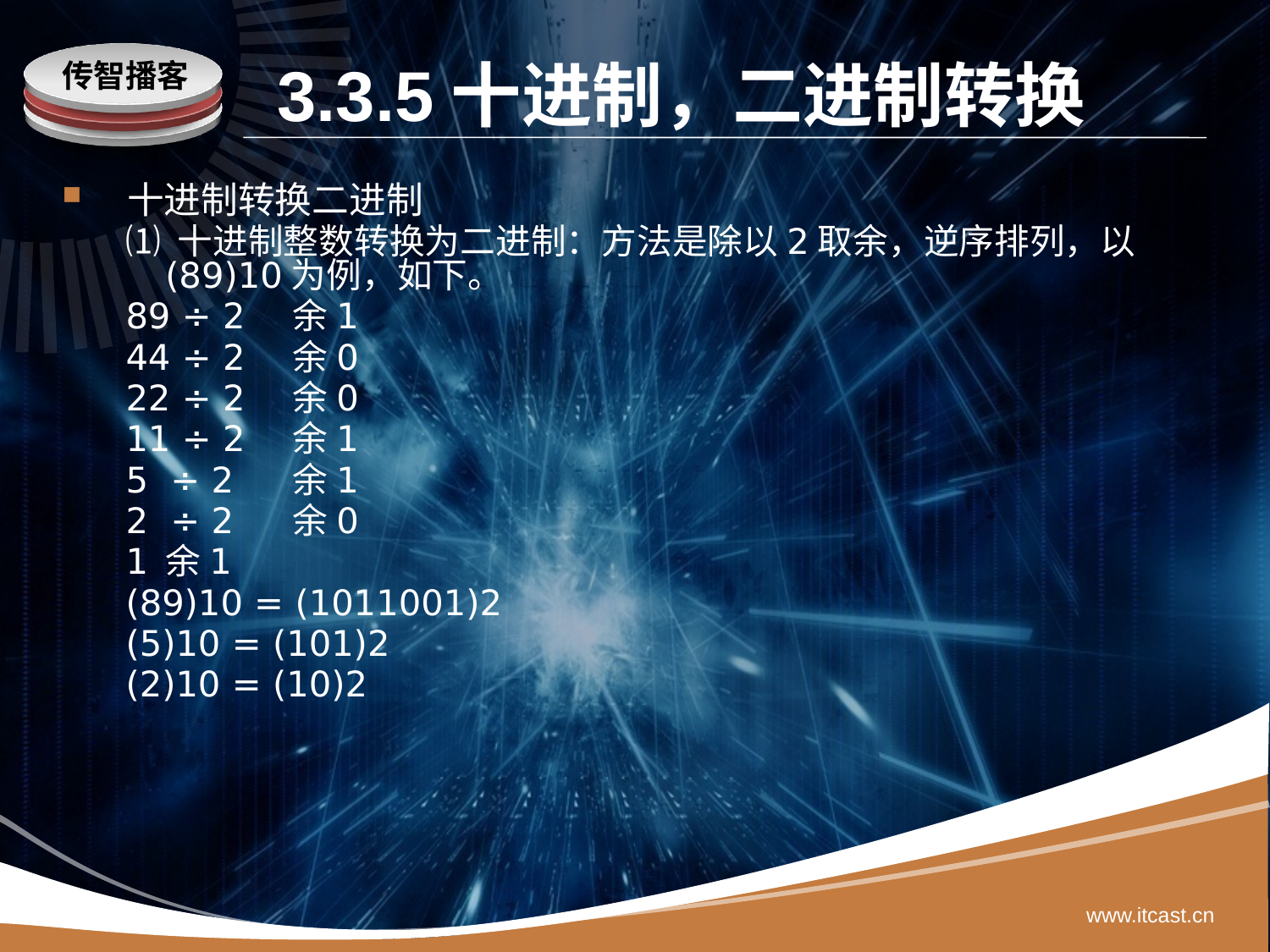

# 3.3.5十进制，二进制转换
 十进制转换二进制
⑴ 十进制整数转换为二进制：方法是除以2取余，逆序排列，以(89)10为例，如下。
89 ÷ 2 	余1
44 ÷ 2 	余0
22 ÷ 2 	余0
11 ÷ 2 	余1
5  ÷ 2 	余1
2  ÷ 2 	余0
1	余1
(89)10 = (1011001)2
(5)10 = (101)2
(2)10 = (10)2
www.itcast.cn